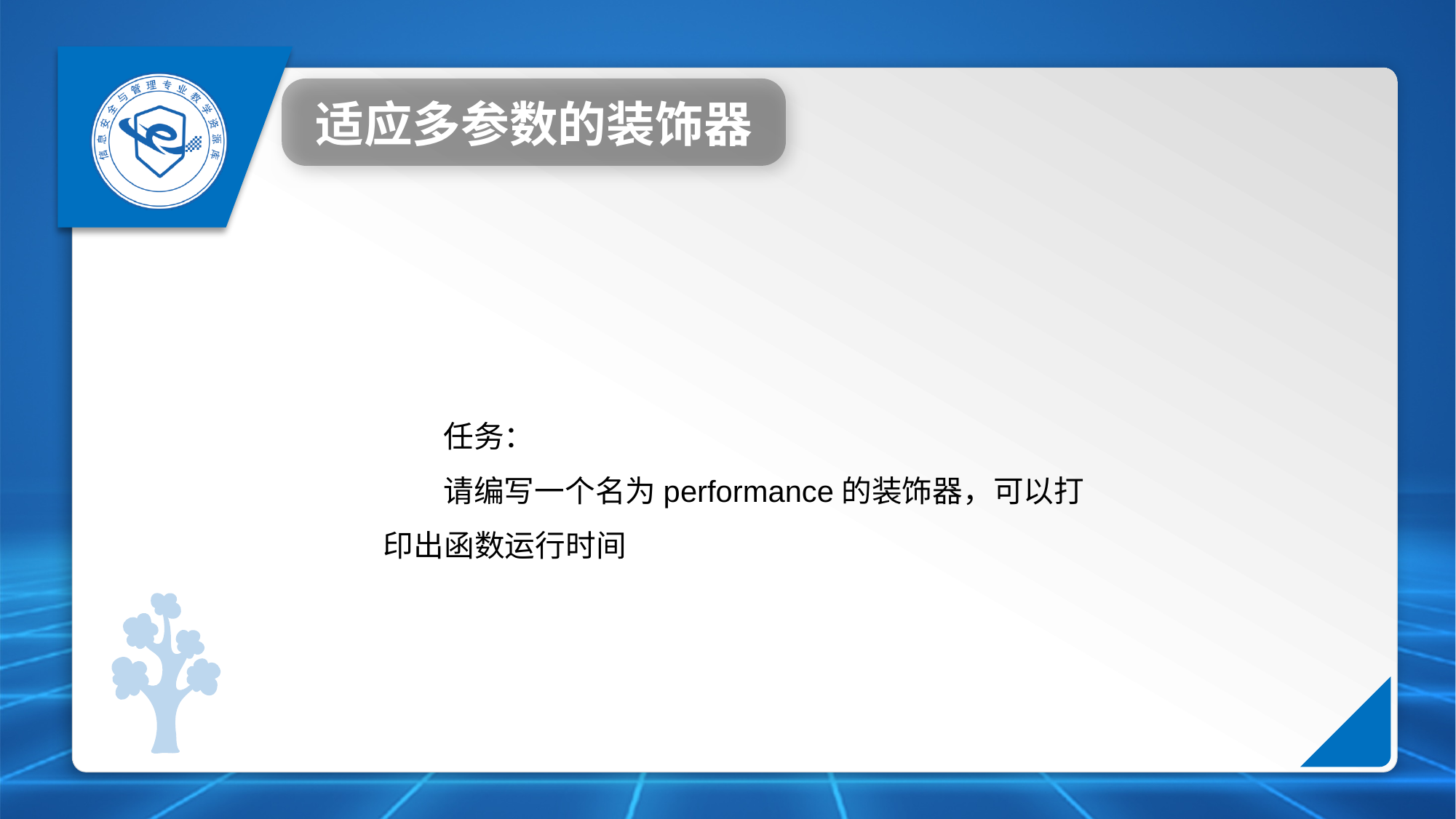

适应多参数的装饰器
任务：
请编写一个名为performance的装饰器，可以打印出函数运行时间